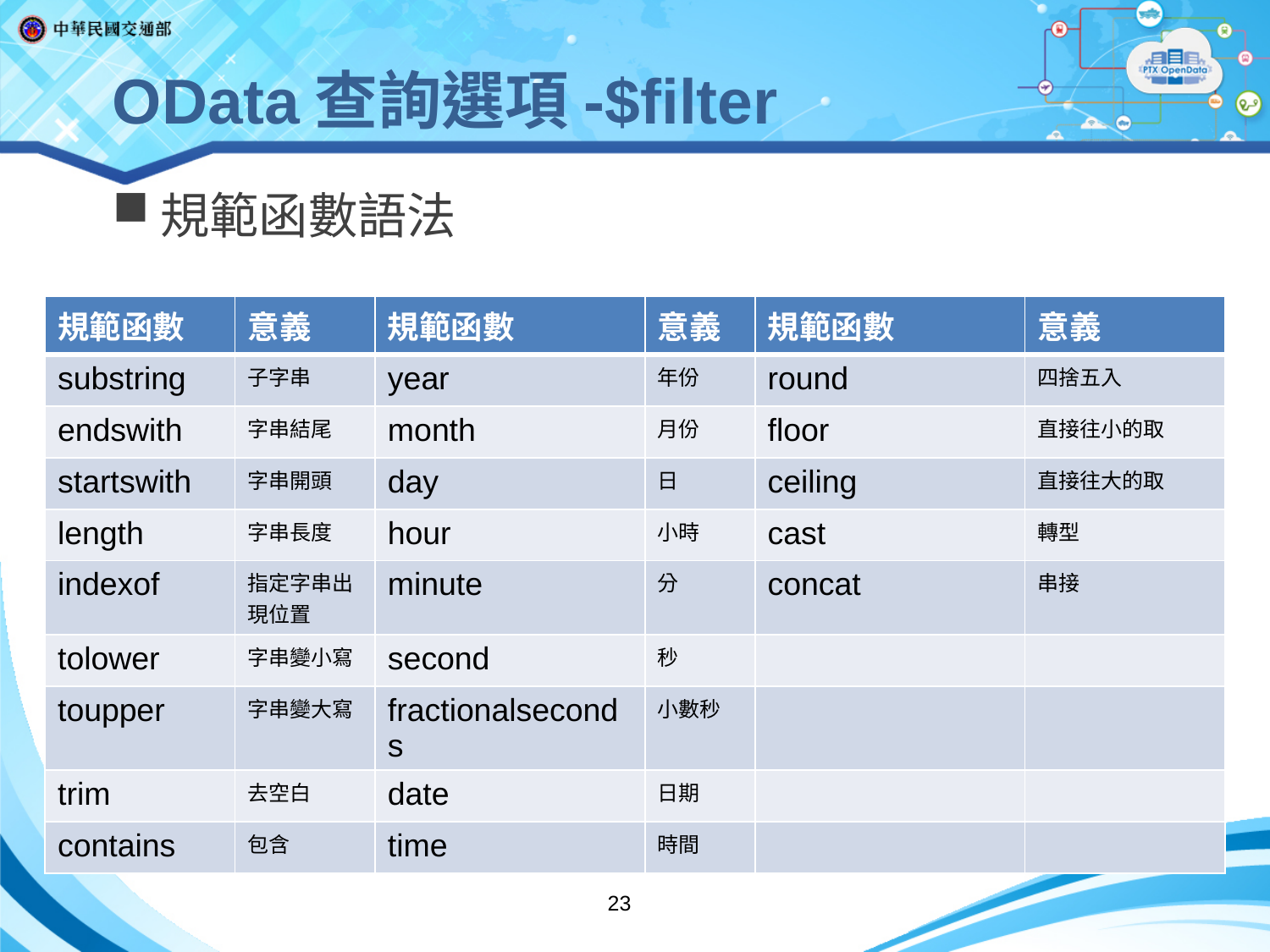

OData查詢選項-$filter
規範函數語法
| 規範函數 | 意義 | 規範函數 | 意義 | 規範函數 | 意義 |
| --- | --- | --- | --- | --- | --- |
| substring | 子字串 | year | 年份 | round | 四捨五入 |
| endswith | 字串結尾 | month | 月份 | floor | 直接往小的取 |
| startswith | 字串開頭 | day | 日 | ceiling | 直接往大的取 |
| length | 字串長度 | hour | 小時 | cast | 轉型 |
| indexof | 指定字串出現位置 | minute | 分 | concat | 串接 |
| tolower | 字串變小寫 | second | 秒 |  |  |
| toupper | 字串變大寫 | fractionalseconds | 小數秒 |  |  |
| trim | 去空白 | date | 日期 |  |  |
| contains | 包含 | time | 時間 |  |  |
23